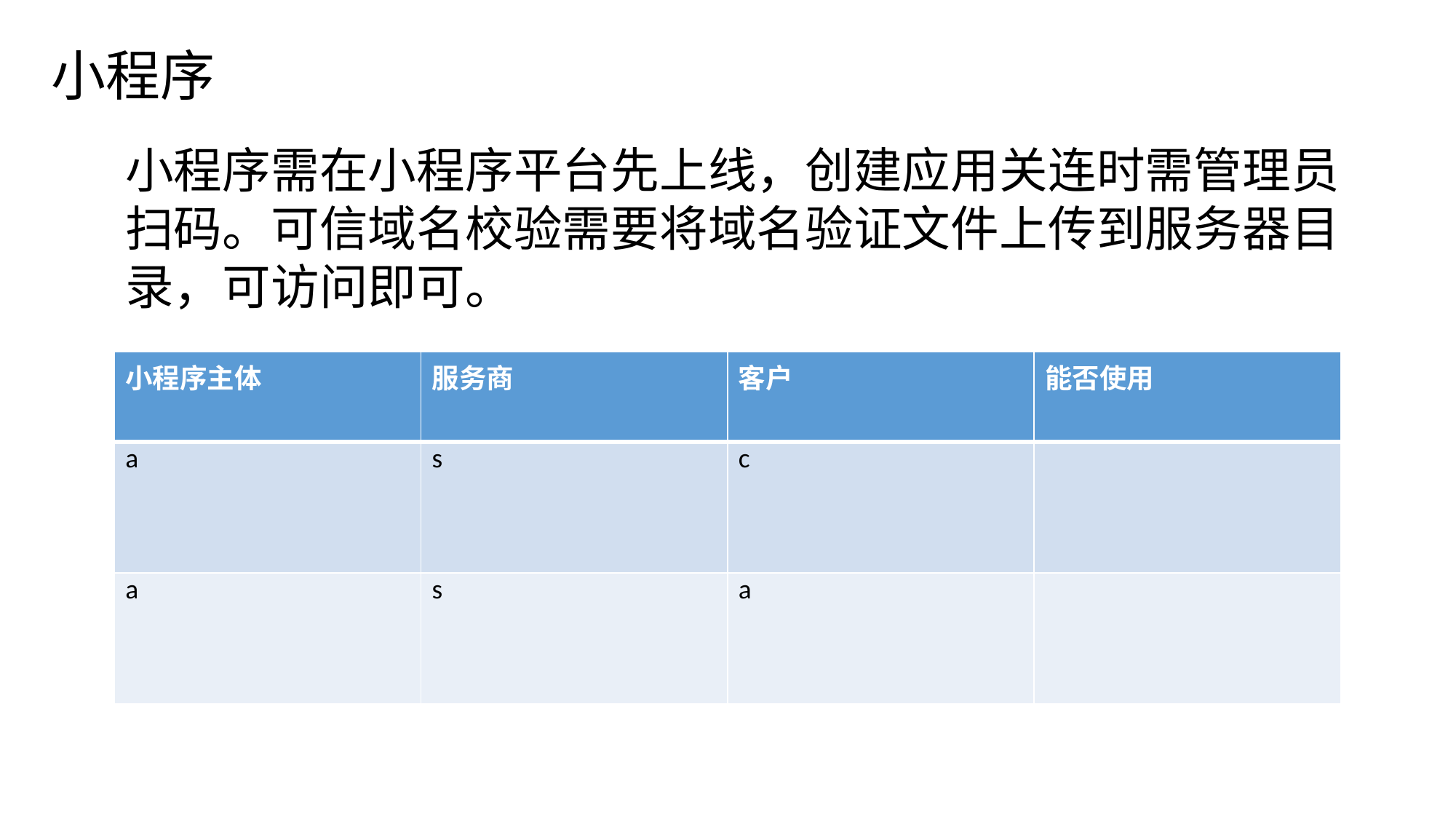

# 小程序
小程序需在小程序平台先上线，创建应用关连时需管理员扫码。可信域名校验需要将域名验证文件上传到服务器目录，可访问即可。
| 小程序主体 | 服务商 | 客户 | 能否使用 |
| --- | --- | --- | --- |
| a | s | c |  |
| a | s | a |  |